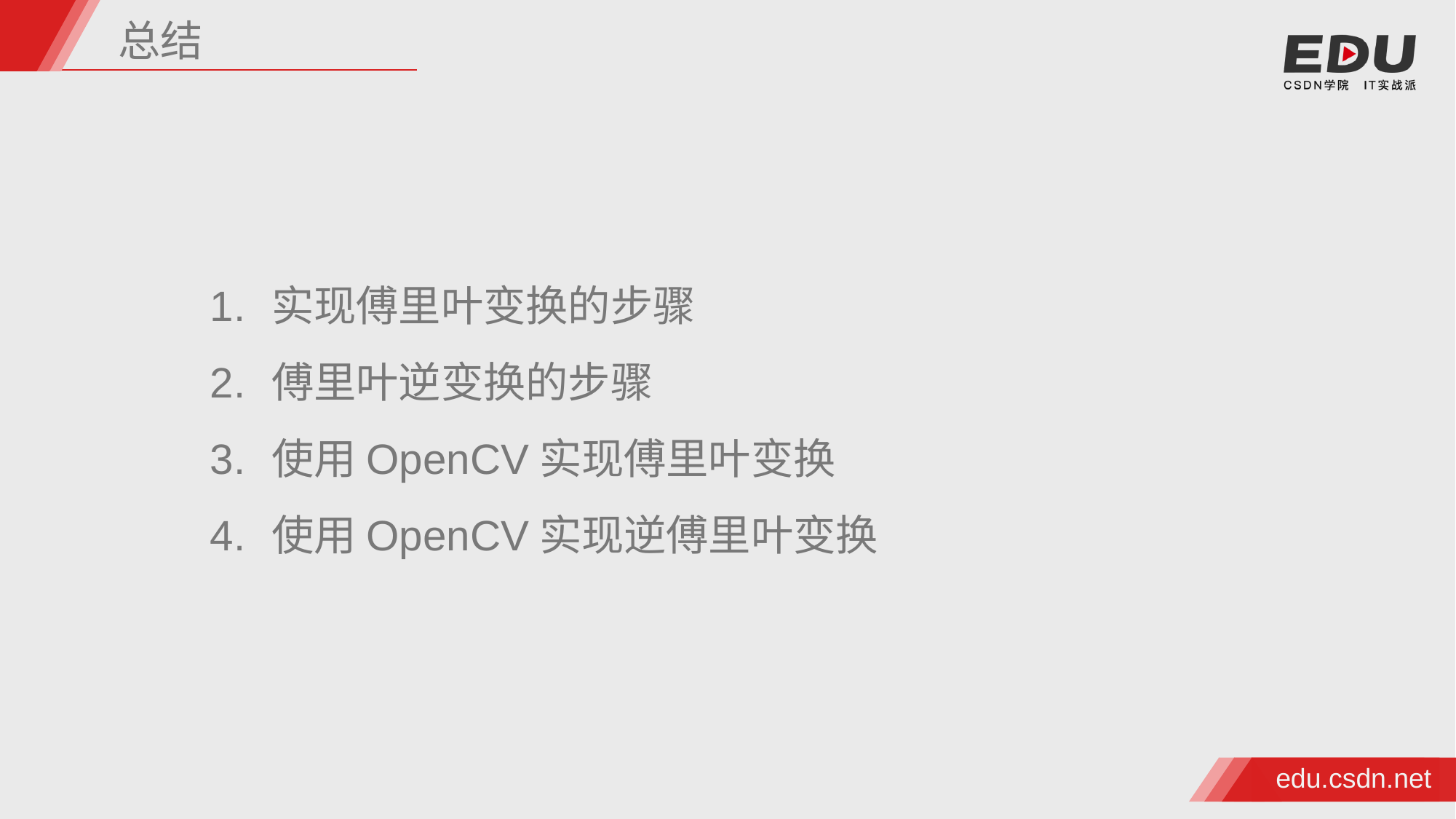

总结
实现傅里叶变换的步骤
傅里叶逆变换的步骤
使用OpenCV实现傅里叶变换
使用OpenCV实现逆傅里叶变换